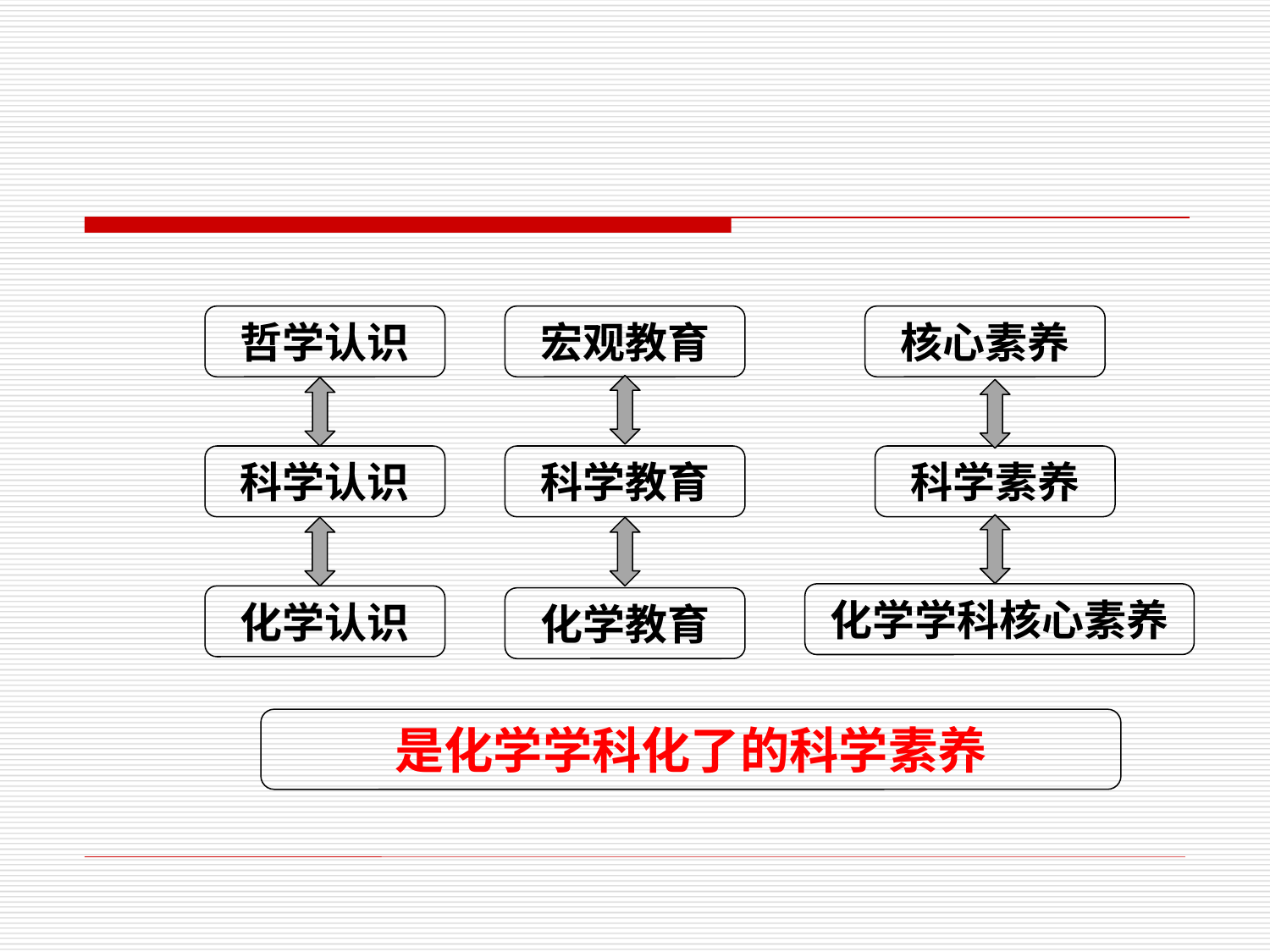

核心素养
哲学认识
宏观教育

科学素养
科学认识
科学教育

化学学科核心素养
化学认识
化学教育
是化学学科化了的科学素养